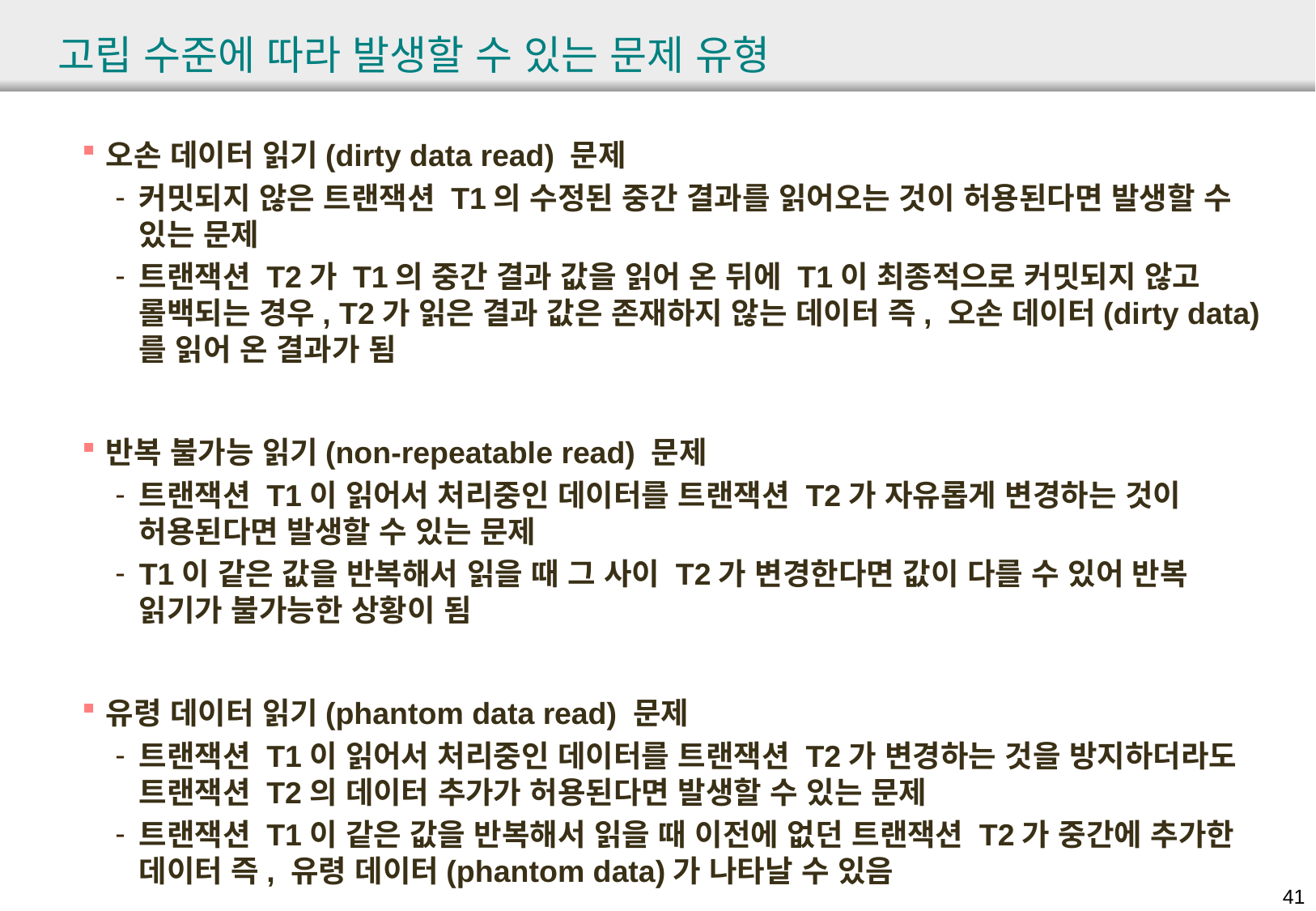

# 고립 수준에 따라 발생할 수 있는 문제 유형
오손 데이터 읽기(dirty data read) 문제
커밋되지 않은 트랜잭션 T1의 수정된 중간 결과를 읽어오는 것이 허용된다면 발생할 수 있는 문제
트랜잭션 T2가 T1의 중간 결과 값을 읽어 온 뒤에 T1이 최종적으로 커밋되지 않고 롤백되는 경우, T2가 읽은 결과 값은 존재하지 않는 데이터 즉, 오손 데이터(dirty data)를 읽어 온 결과가 됨

반복 불가능 읽기(non-repeatable read) 문제
트랜잭션 T1이 읽어서 처리중인 데이터를 트랜잭션 T2가 자유롭게 변경하는 것이 허용된다면 발생할 수 있는 문제
T1이 같은 값을 반복해서 읽을 때 그 사이 T2가 변경한다면 값이 다를 수 있어 반복 읽기가 불가능한 상황이 됨

유령 데이터 읽기(phantom data read) 문제
트랜잭션 T1이 읽어서 처리중인 데이터를 트랜잭션 T2가 변경하는 것을 방지하더라도 트랜잭션 T2의 데이터 추가가 허용된다면 발생할 수 있는 문제
트랜잭션 T1이 같은 값을 반복해서 읽을 때 이전에 없던 트랜잭션 T2가 중간에 추가한 데이터 즉, 유령 데이터(phantom data)가 나타날 수 있음